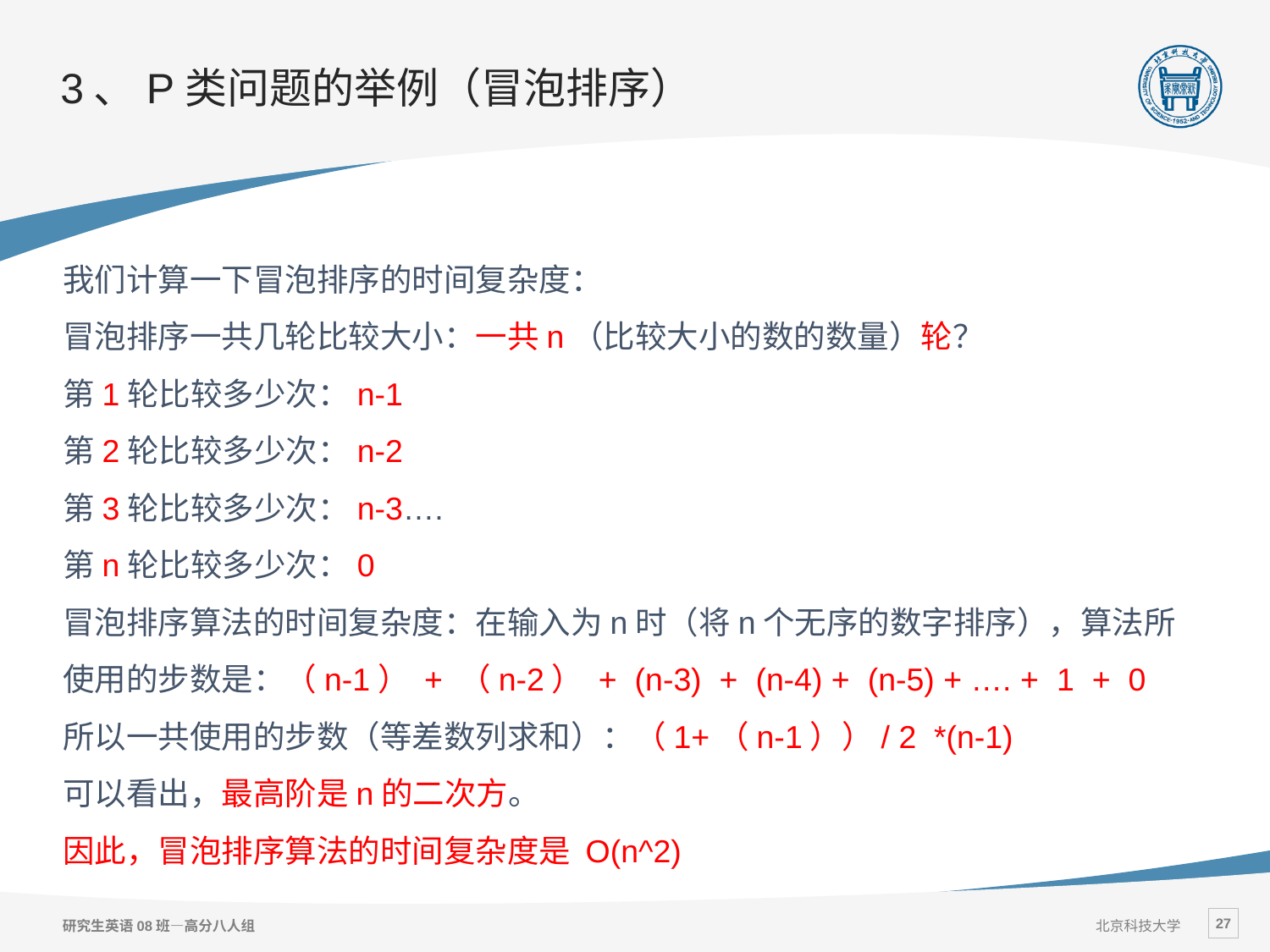

# 3、P类问题的举例（冒泡排序）
我们计算一下冒泡排序的时间复杂度：
冒泡排序一共几轮比较大小：一共n（比较大小的数的数量）轮？
第1轮比较多少次：n-1
第2轮比较多少次：n-2
第3轮比较多少次：n-3….
第n轮比较多少次：0
冒泡排序算法的时间复杂度：在输入为n时（将n个无序的数字排序），算法所使用的步数是：（n-1） + （n-2） +  (n-3)  +  (n-4) +  (n-5) + …. +  1  +  0
所以一共使用的步数（等差数列求和）：（1+（n-1））/ 2  *(n-1)
可以看出，最高阶是n的二次方。
因此，冒泡排序算法的时间复杂度是 O(n^2)